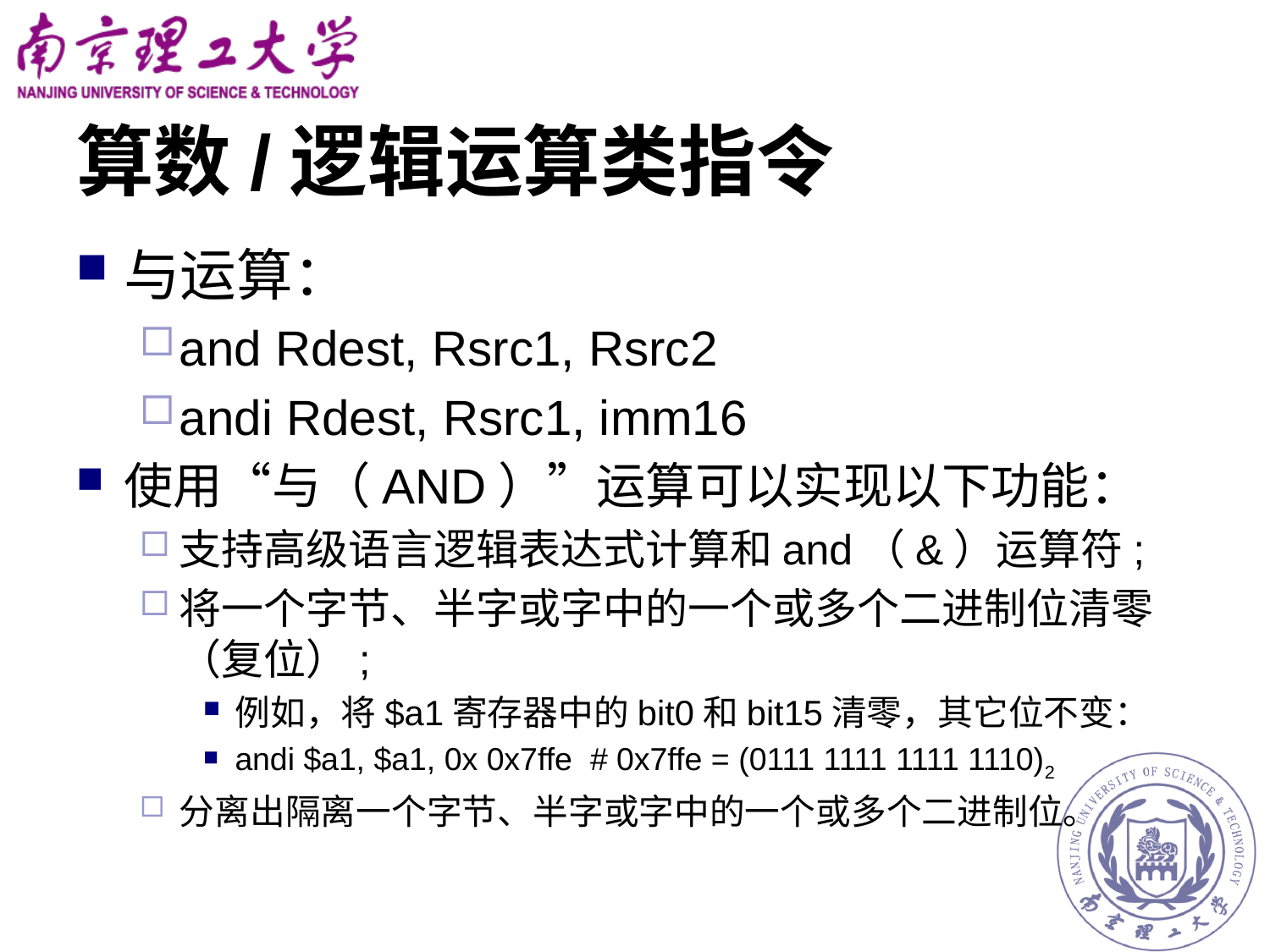

# 算数/逻辑运算类指令
与运算：
and Rdest, Rsrc1, Rsrc2
andi Rdest, Rsrc1, imm16
使用“与（AND）”运算可以实现以下功能：
支持高级语言逻辑表达式计算和and（&）运算符;
将一个字节、半字或字中的一个或多个二进制位清零（复位）;
例如，将$a1寄存器中的bit0和bit15清零，其它位不变：
andi $a1, $a1, 0x 0x7ffe  # 0x7ffe = (0111 1111 1111 1110)2
分离出隔离一个字节、半字或字中的一个或多个二进制位。